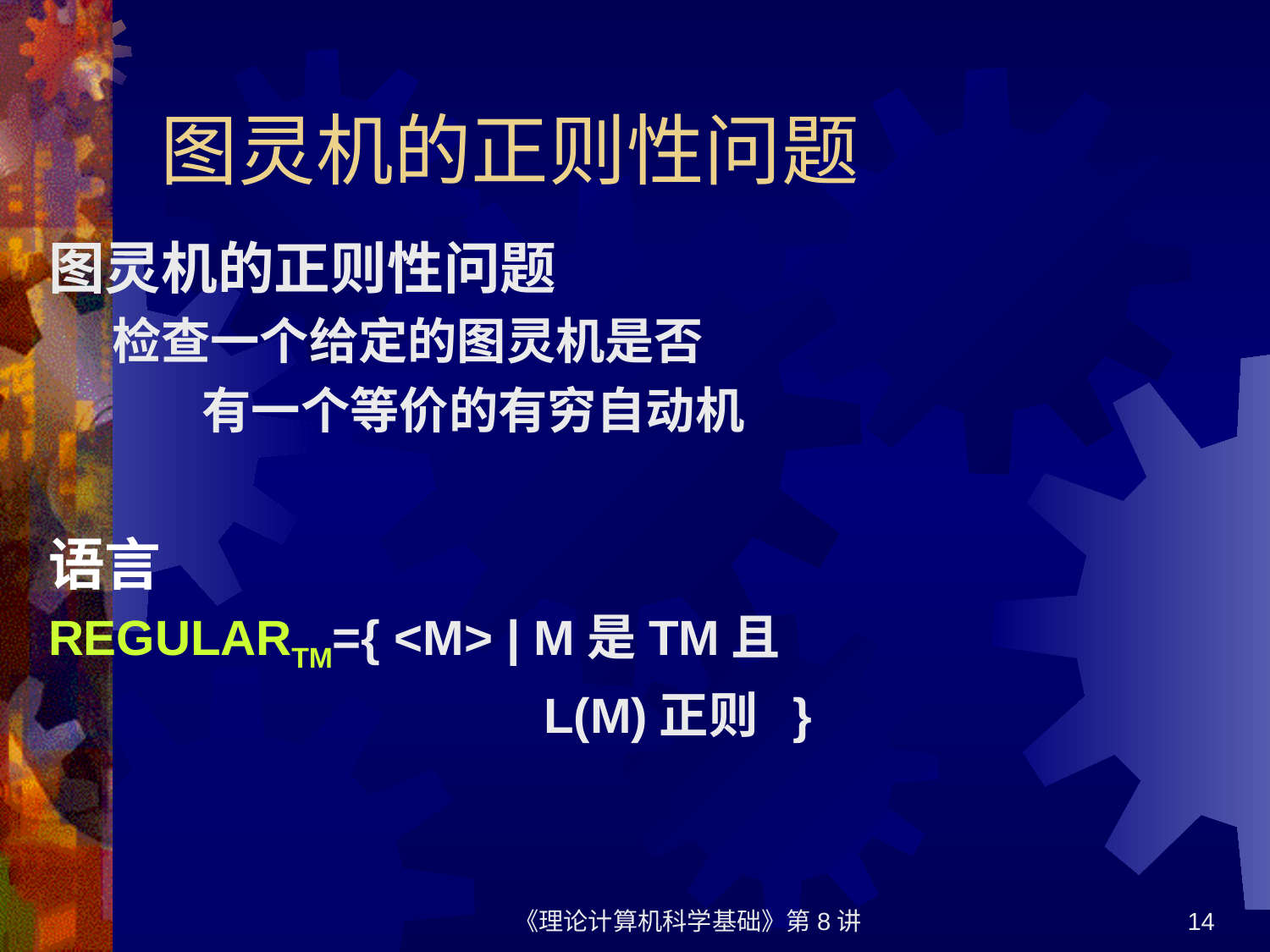

# 图灵机的正则性问题
图灵机的正则性问题
检查一个给定的图灵机是否
       有一个等价的有穷自动机

语言
REGULARTM={ <M> | M是TM且
                                    L(M)正则  }
《理论计算机科学基础》第8讲
14